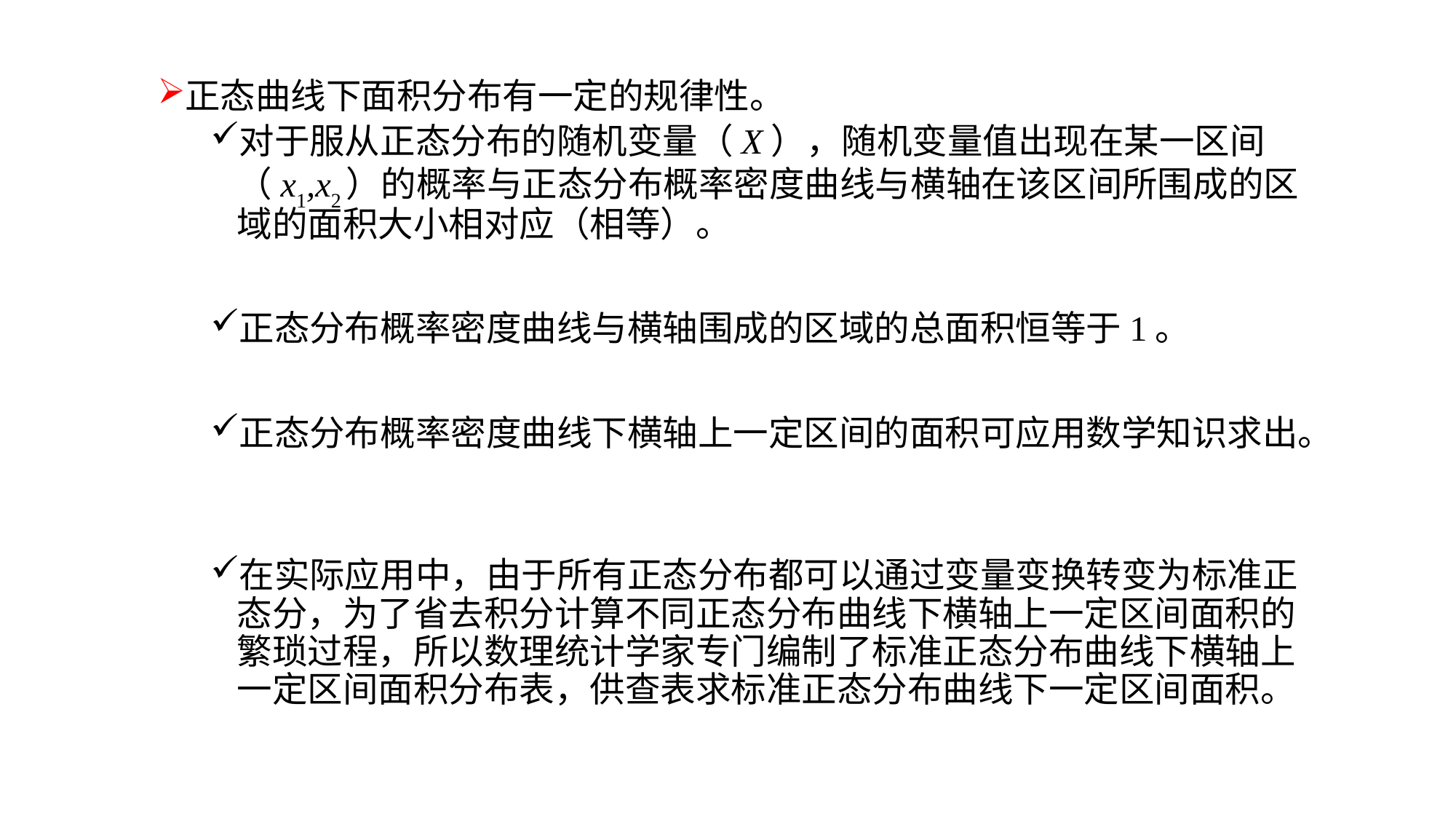

正态曲线下面积分布有一定的规律性。
对于服从正态分布的随机变量（X），随机变量值出现在某一区间（x1,x2）的概率与正态分布概率密度曲线与横轴在该区间所围成的区域的面积大小相对应（相等）。

正态分布概率密度曲线与横轴围成的区域的总面积恒等于1。

正态分布概率密度曲线下横轴上一定区间的面积可应用数学知识求出。

在实际应用中，由于所有正态分布都可以通过变量变换转变为标准正态分，为了省去积分计算不同正态分布曲线下横轴上一定区间面积的繁琐过程，所以数理统计学家专门编制了标准正态分布曲线下横轴上一定区间面积分布表，供查表求标准正态分布曲线下一定区间面积。